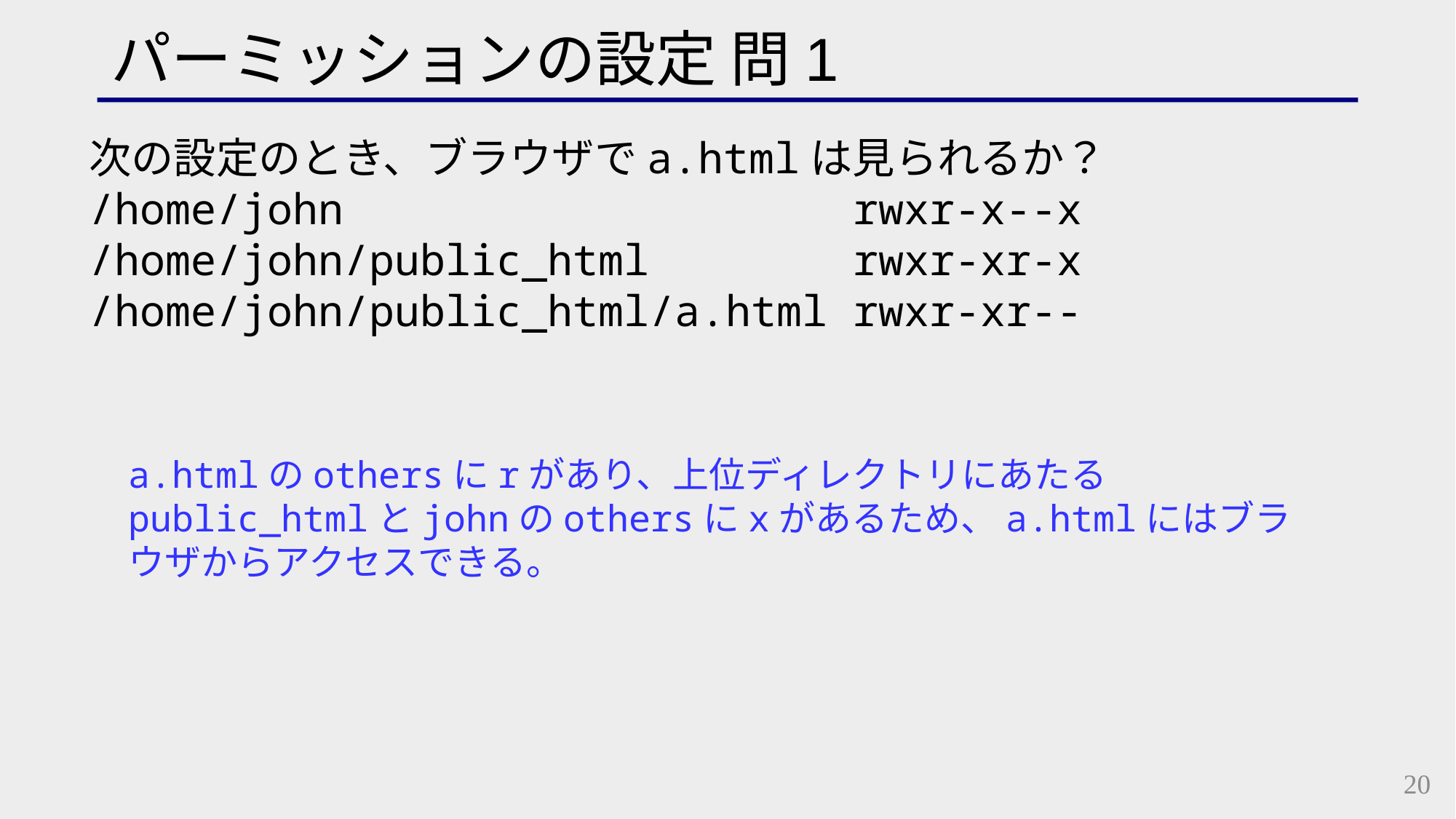

パーミッションの設定 問1
次の設定のとき、ブラウザでa.htmlは見られるか？
/home/john                    rwxr-x--x
/home/john/public_html        rwxr-xr-x
/home/john/public_html/a.html rwxr-xr--
a.htmlのothersにrがあり、上位ディレクトリにあたるpublic_htmlとjohnのothersにxがあるため、a.htmlにはブラウザからアクセスできる。
20